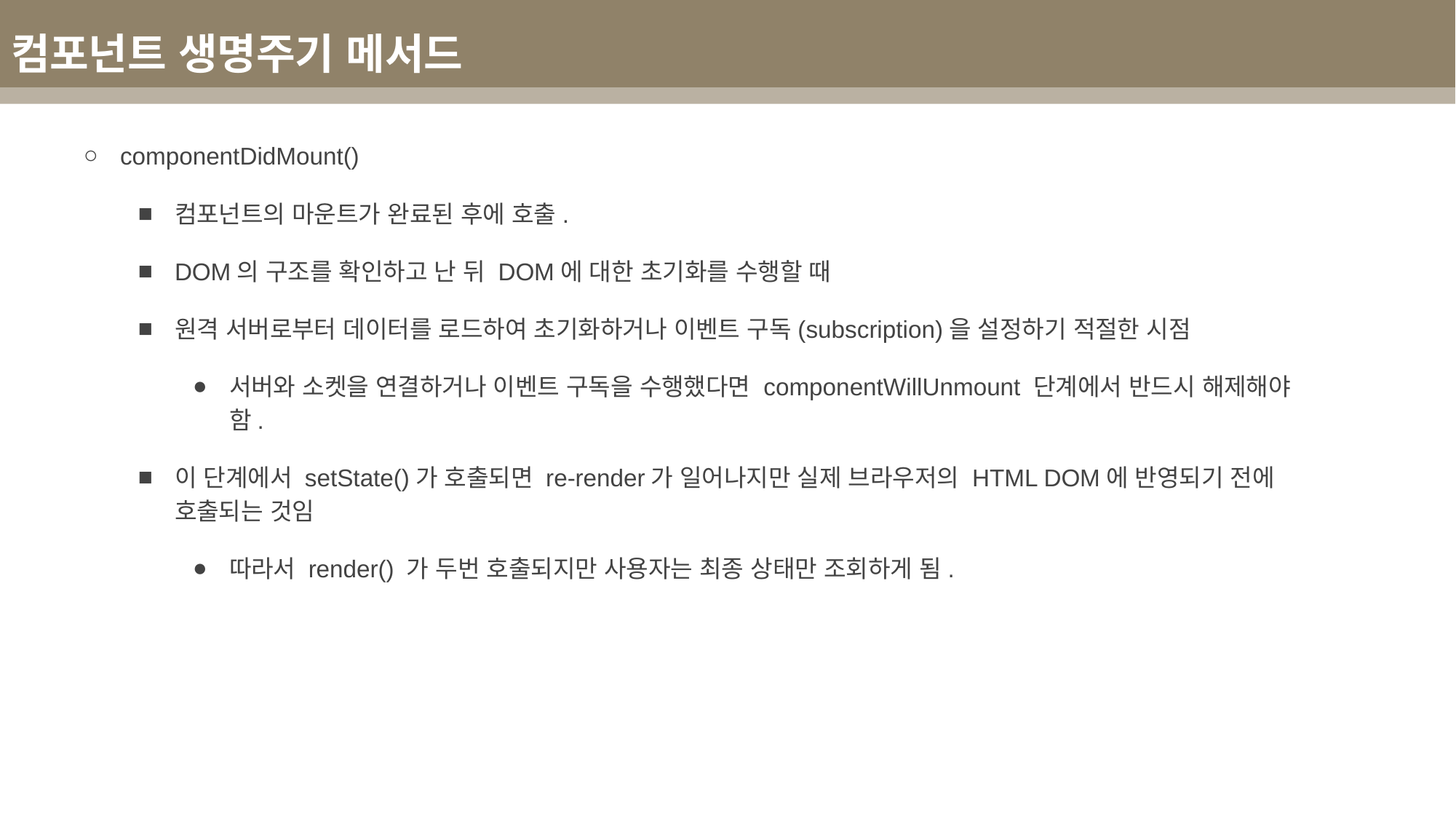

컴포넌트 생명주기 메서드
componentDidMount()
컴포넌트의 마운트가 완료된 후에 호출.
DOM의 구조를 확인하고 난 뒤 DOM에 대한 초기화를 수행할 때
원격 서버로부터 데이터를 로드하여 초기화하거나 이벤트 구독(subscription)을 설정하기 적절한 시점
서버와 소켓을 연결하거나 이벤트 구독을 수행했다면 componentWillUnmount 단계에서 반드시 해제해야 함.
이 단계에서 setState()가 호출되면 re-render가 일어나지만 실제 브라우저의 HTML DOM에 반영되기 전에 호출되는 것임
따라서 render() 가 두번 호출되지만 사용자는 최종 상태만 조회하게 됨.